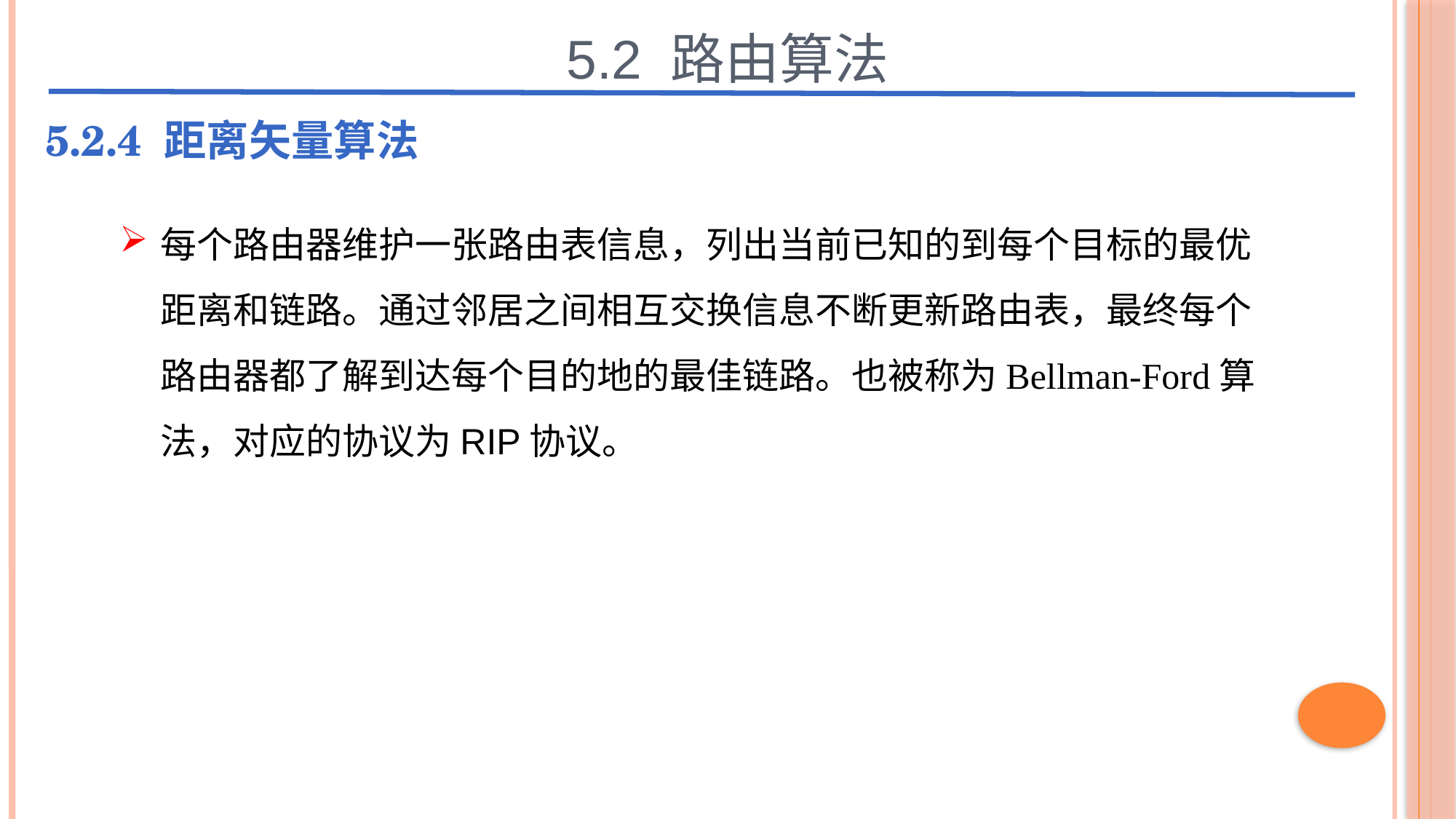

5.2 路由算法
5.2.4 距离矢量算法
每个路由器维护一张路由表信息，列出当前已知的到每个目标的最优距离和链路。通过邻居之间相互交换信息不断更新路由表，最终每个路由器都了解到达每个目的地的最佳链路。也被称为Bellman-Ford算法，对应的协议为RIP协议。
36